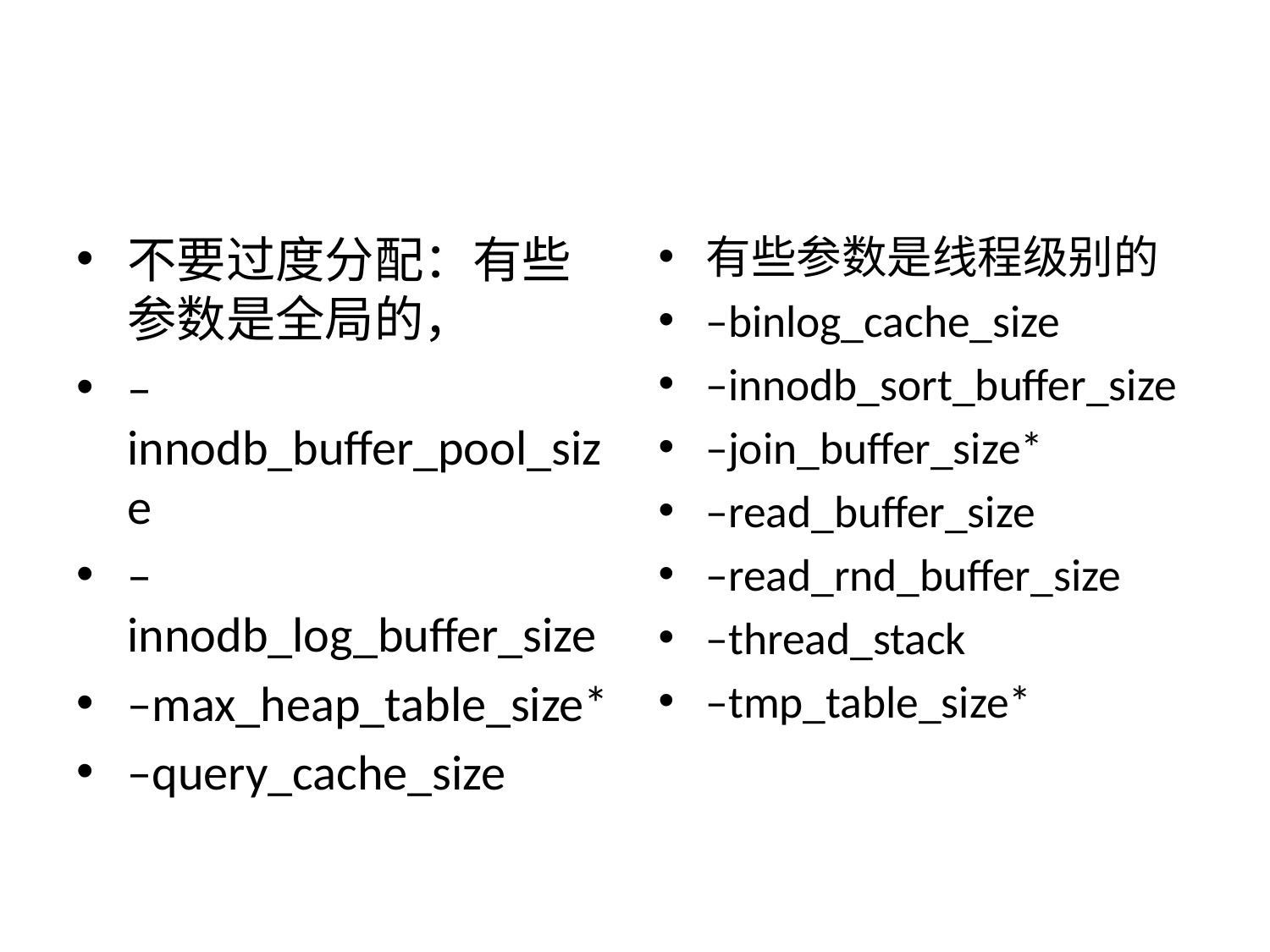

#
不要过度分配：有些参数是全局的，
–innodb_buffer_pool_size
–innodb_log_buffer_size
–max_heap_table_size*
–query_cache_size

有些参数是线程级别的
–binlog_cache_size
–innodb_sort_buffer_size
–join_buffer_size*
–read_buffer_size
–read_rnd_buffer_size
–thread_stack
–tmp_table_size*